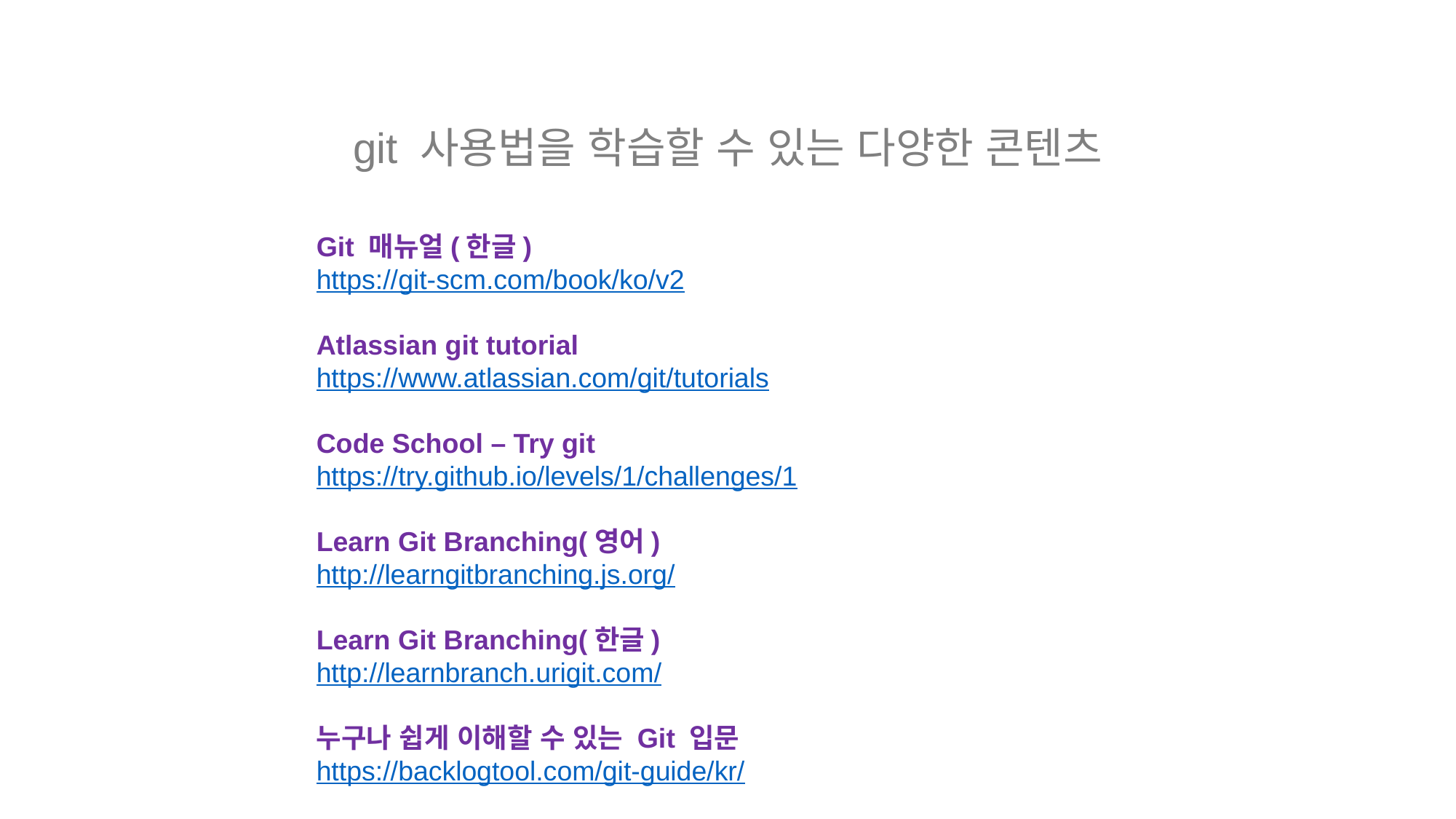

git 사용법을 학습할 수 있는 다양한 콘텐츠
Git 매뉴얼(한글)
https://git-scm.com/book/ko/v2

Atlassian git tutorial
https://www.atlassian.com/git/tutorials

Code School – Try git
https://try.github.io/levels/1/challenges/1

Learn Git Branching(영어)
http://learngitbranching.js.org/

Learn Git Branching(한글)
http://learnbranch.urigit.com/

누구나 쉽게 이해할 수 있는 Git 입문
https://backlogtool.com/git-guide/kr/